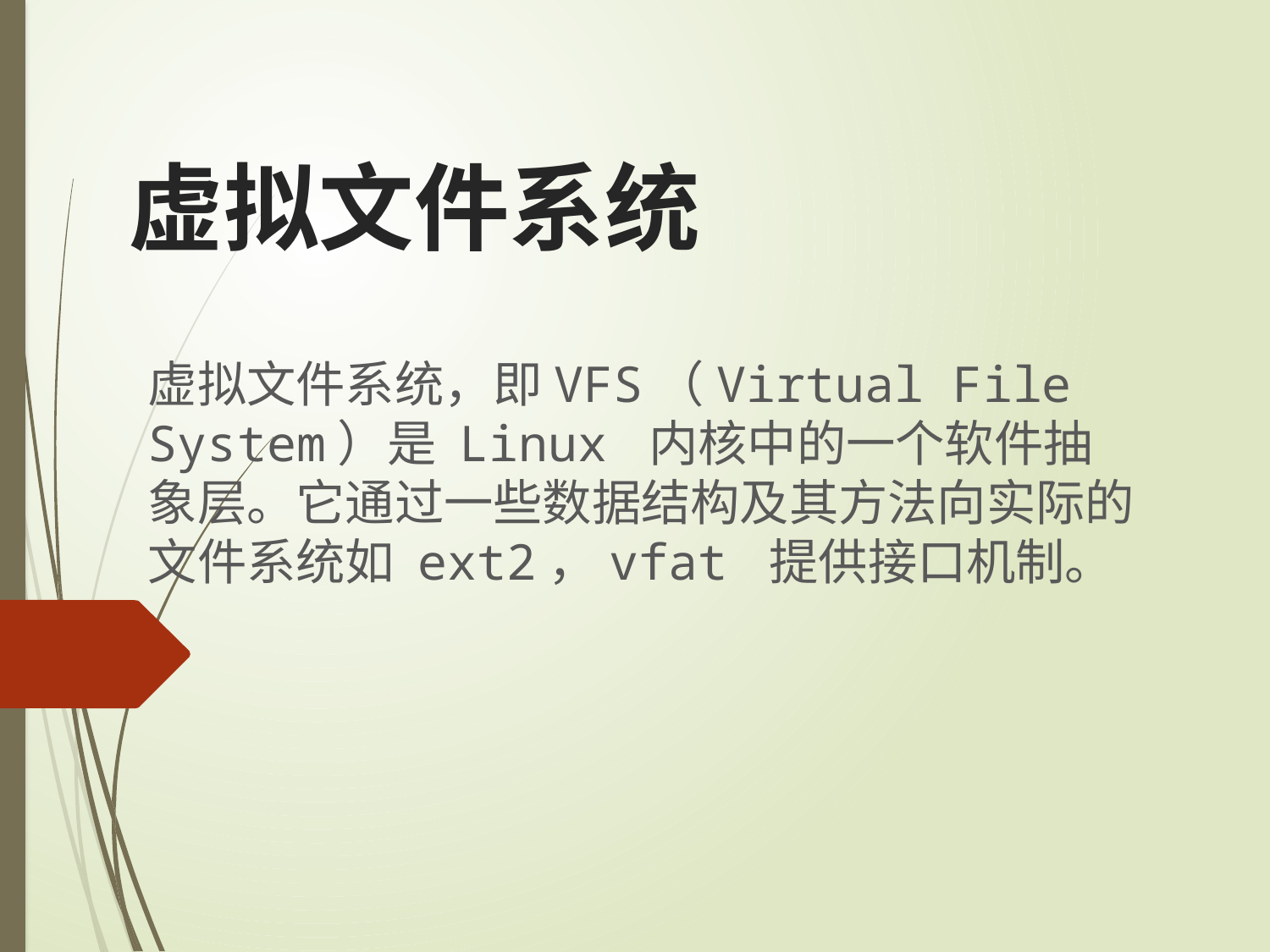

# 虚拟文件系统
虚拟文件系统，即VFS（Virtual File System）是 Linux 内核中的一个软件抽象层。它通过一些数据结构及其方法向实际的文件系统如 ext2，vfat 提供接口机制。